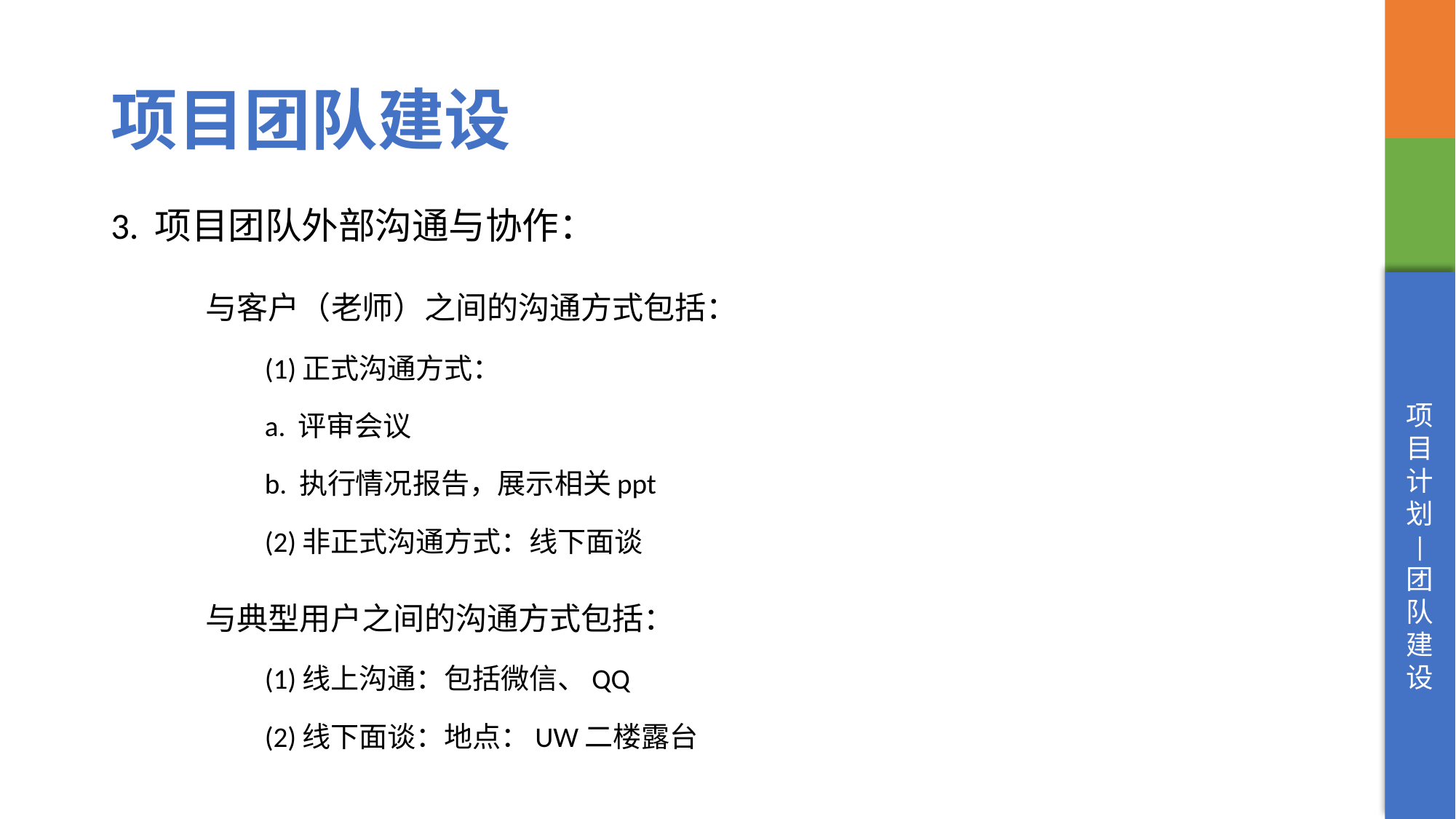

# 项目团队建设

3. 项目团队外部沟通与协作：
	与客户（老师）之间的沟通方式包括：
(1)正式沟通方式：
	a. 评审会议
	b. 执行情况报告，展示相关ppt
(2)非正式沟通方式：线下面谈
	与典型用户之间的沟通方式包括：
(1)线上沟通：包括微信、QQ
(2)线下面谈：地点：UW二楼露台

项目计划
|
团队建设